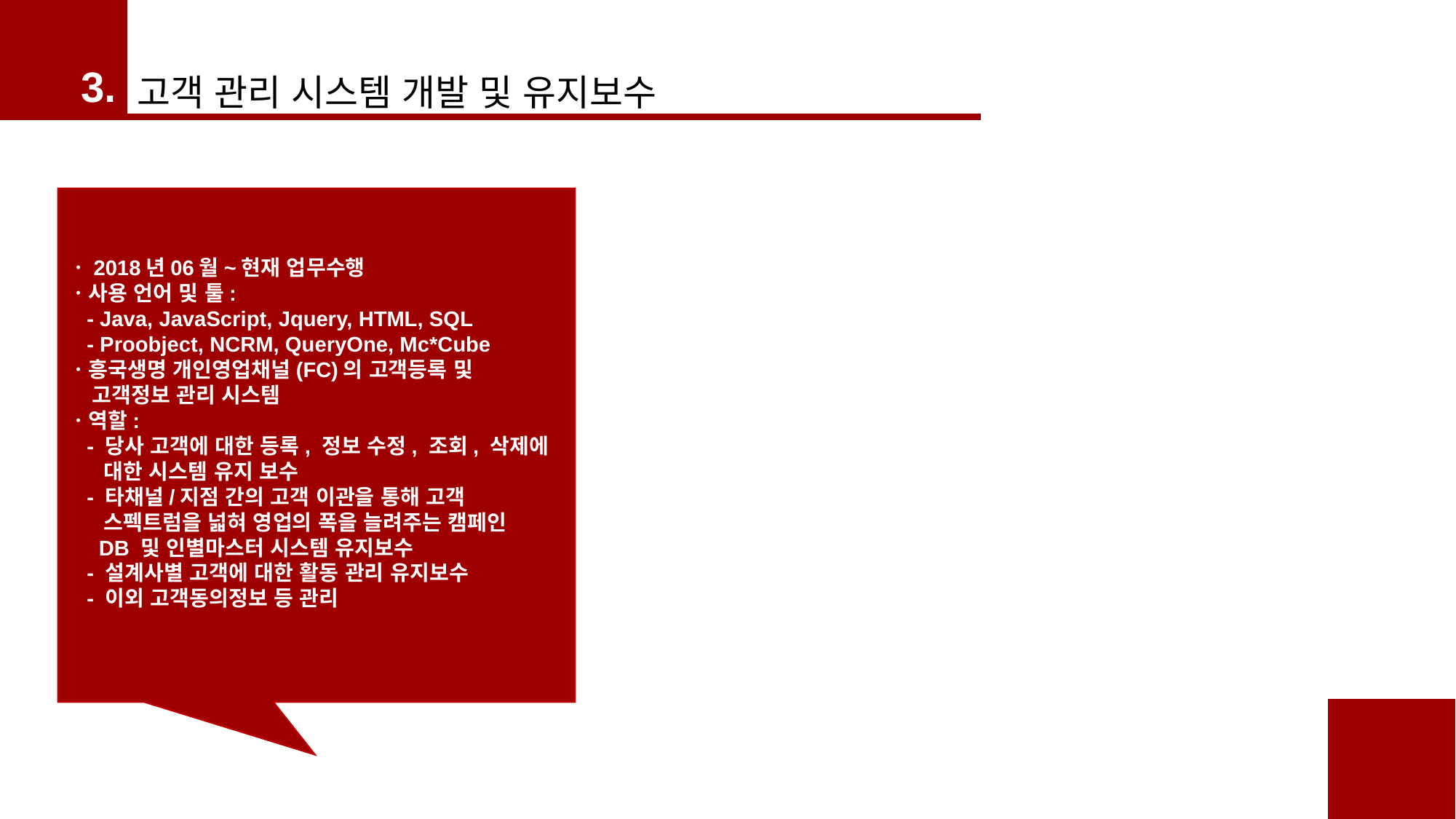

3.
고객 관리 시스템 개발 및 유지보수
ㆍ2018년06월~현재 업무수행
ㆍ사용 언어 및 툴:
   - Java, JavaScript, Jquery, HTML, SQL
   - Proobject, NCRM, QueryOne, Mc*Cube
ㆍ흥국생명 개인영업채널(FC)의 고객등록 및
   고객정보 관리 시스템
ㆍ역할:
   - 당사 고객에 대한 등록, 정보 수정, 조회, 삭제에
     대한 시스템 유지 보수
   - 타채널/지점 간의 고객 이관을 통해 고객
     스펙트럼을 넓혀 영업의 폭을 늘려주는 캠페인
     DB 및 인별마스터 시스템 유지보수
   - 설계사별 고객에 대한 활동 관리 유지보수
   - 이외 고객동의정보 등 관리